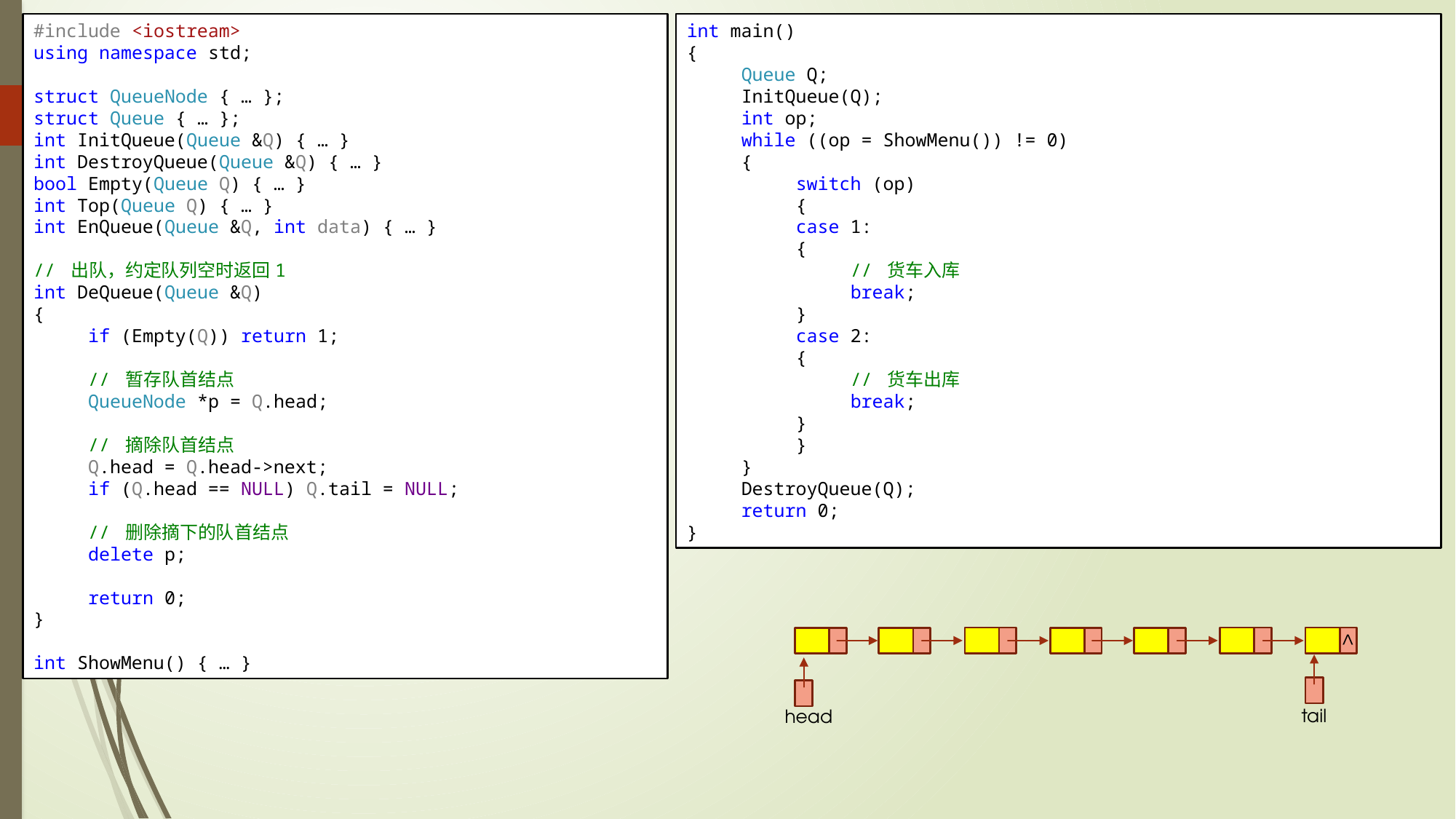

#include <iostream>
using namespace std;

struct QueueNode { … };
struct Queue { … };
int InitQueue(Queue &Q) { … }
int DestroyQueue(Queue &Q) { … }
bool Empty(Queue Q) { … }
int Top(Queue Q) { … }
int EnQueue(Queue &Q, int data) { … }

// 出队，约定队列空时返回1
int DeQueue(Queue &Q)
{
if (Empty(Q)) return 1;

// 暂存队首结点
QueueNode *p = Q.head;

// 摘除队首结点
Q.head = Q.head->next;
if (Q.head == NULL) Q.tail = NULL;

// 删除摘下的队首结点
delete p;

return 0;
}

int ShowMenu() { … }
int main()
{
Queue Q;
InitQueue(Q);
int op;
while ((op = ShowMenu()) != 0)
{
switch (op)
{
case 1:
{
// 货车入库
break;
}
case 2:
{
// 货车出库
break;
}
}
}
DestroyQueue(Q);
return 0;
}
^

tail
head